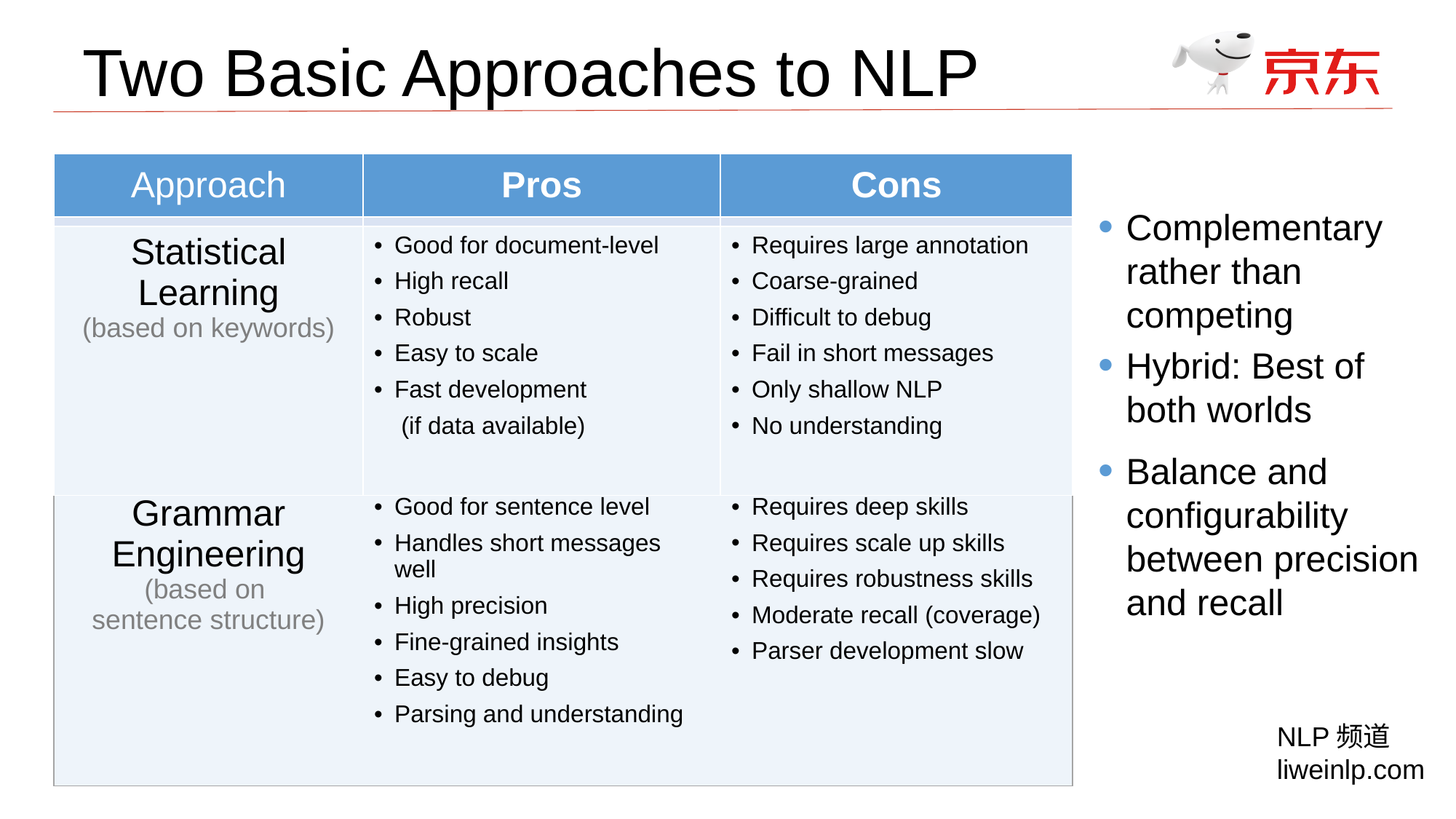

Two Basic Approaches to NLP
| Approach | Pros | Cons |
| --- | --- | --- |
|  |  |  |
Complementary rather than competing
Hybrid: Best of both worlds
Balance and configurability between precision and recall
| Statistical Learning (based on keywords) | Good for document-level High recall Robust Easy to scale Fast development (if data available) | Requires large annotation Coarse-grained Difficult to debug Fail in short messages Only shallow NLP No understanding |
| --- | --- | --- |
| Grammar Engineering (based on sentence structure) | Good for sentence level Handles short messages well High precision Fine-grained insights Easy to debug Parsing and understanding | Requires deep skills Requires scale up skills Requires robustness skills Moderate recall (coverage) Parser development slow |
| --- | --- | --- |
NLP频道 liweinlp.com